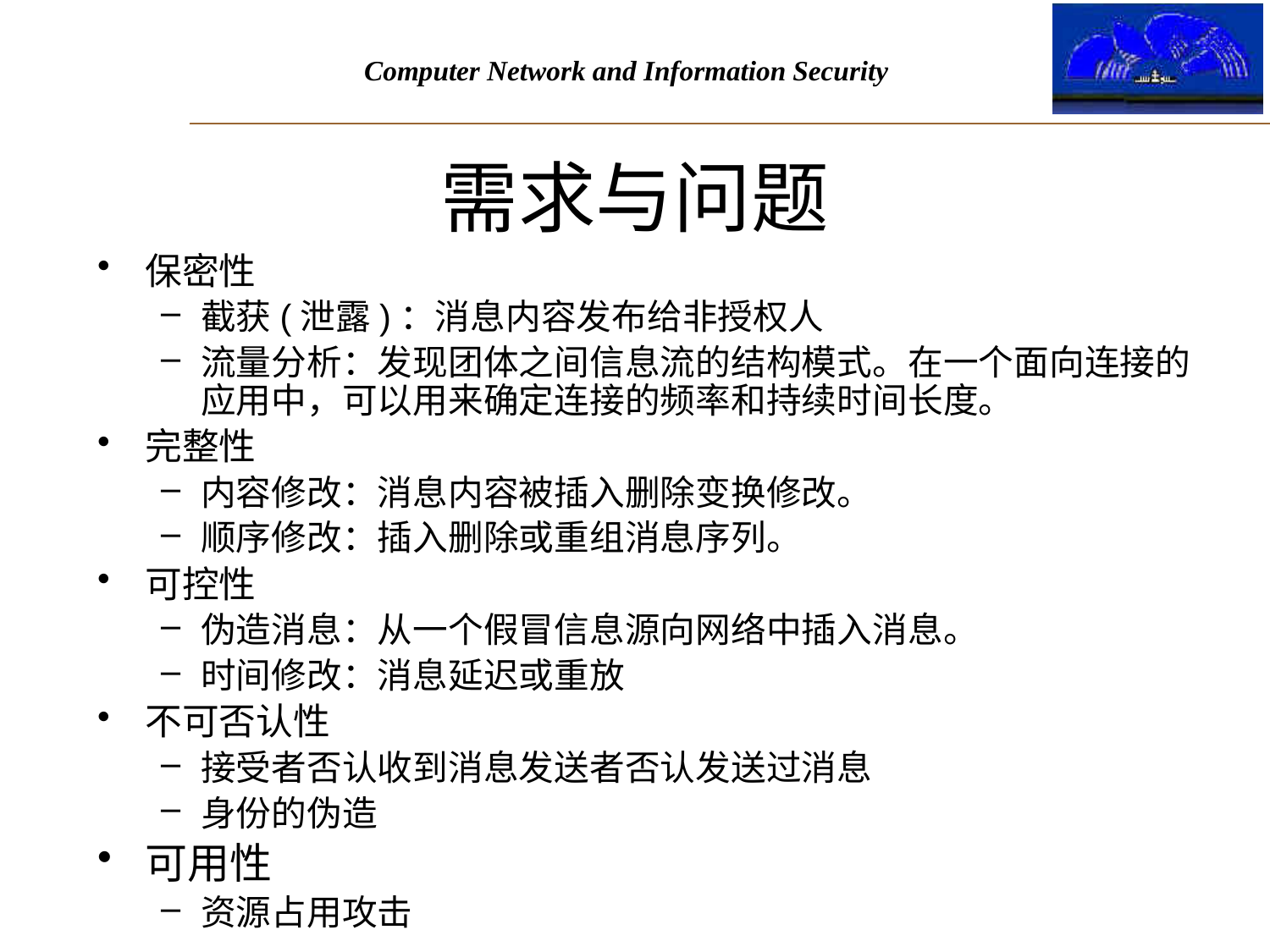

# 需求与问题
保密性
截获(泄露)：消息内容发布给非授权人
流量分析：发现团体之间信息流的结构模式。在一个面向连接的应用中，可以用来确定连接的频率和持续时间长度。
完整性
内容修改：消息内容被插入删除变换修改。
顺序修改：插入删除或重组消息序列。
可控性
伪造消息：从一个假冒信息源向网络中插入消息。
时间修改：消息延迟或重放
不可否认性
接受者否认收到消息发送者否认发送过消息
身份的伪造
可用性
资源占用攻击